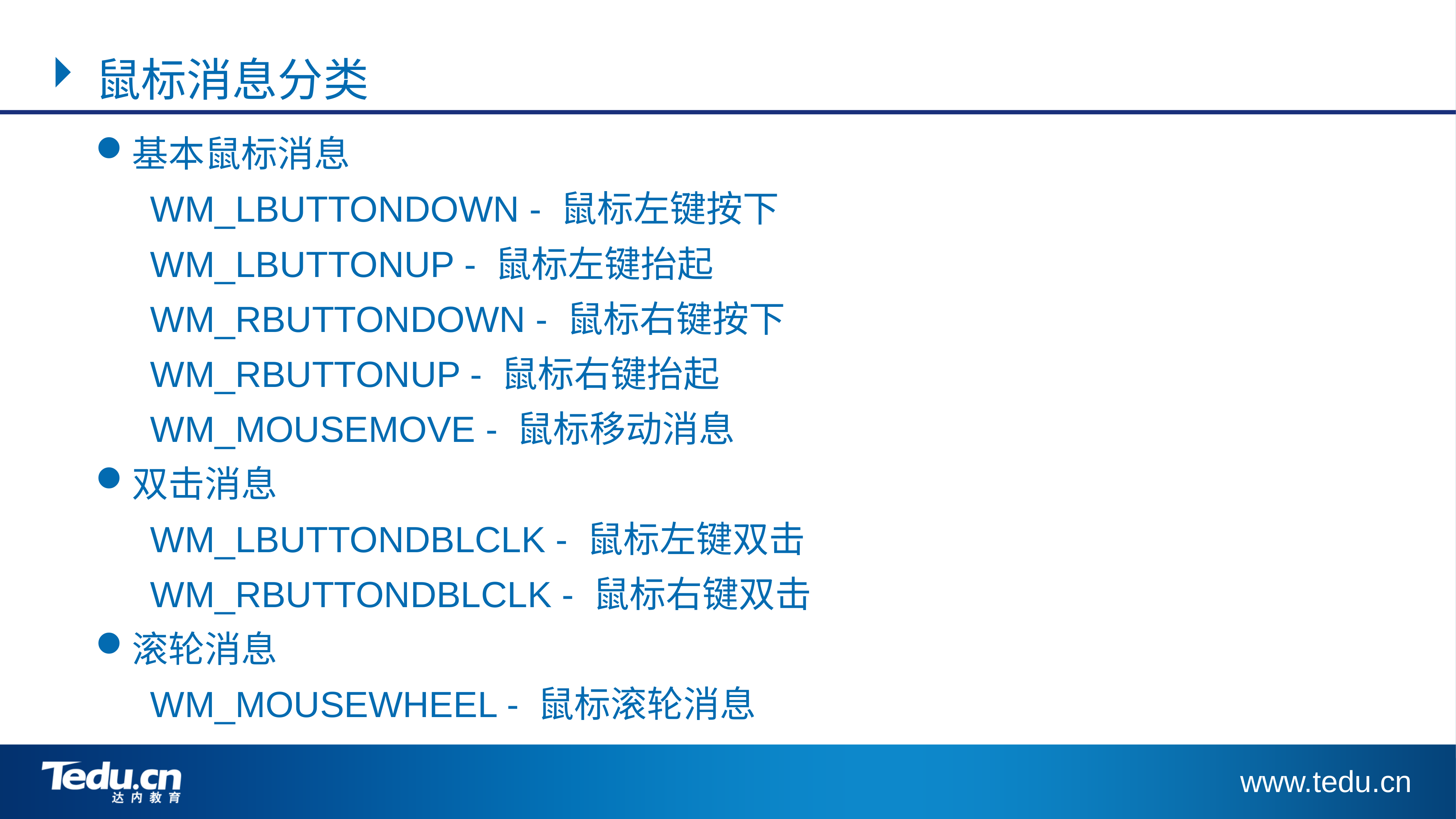

鼠标消息分类
基本鼠标消息
	WM_LBUTTONDOWN - 鼠标左键按下
	WM_LBUTTONUP - 鼠标左键抬起
	WM_RBUTTONDOWN - 鼠标右键按下
	WM_RBUTTONUP - 鼠标右键抬起
	WM_MOUSEMOVE - 鼠标移动消息
双击消息
	WM_LBUTTONDBLCLK - 鼠标左键双击
	WM_RBUTTONDBLCLK - 鼠标右键双击
滚轮消息
	WM_MOUSEWHEEL - 鼠标滚轮消息